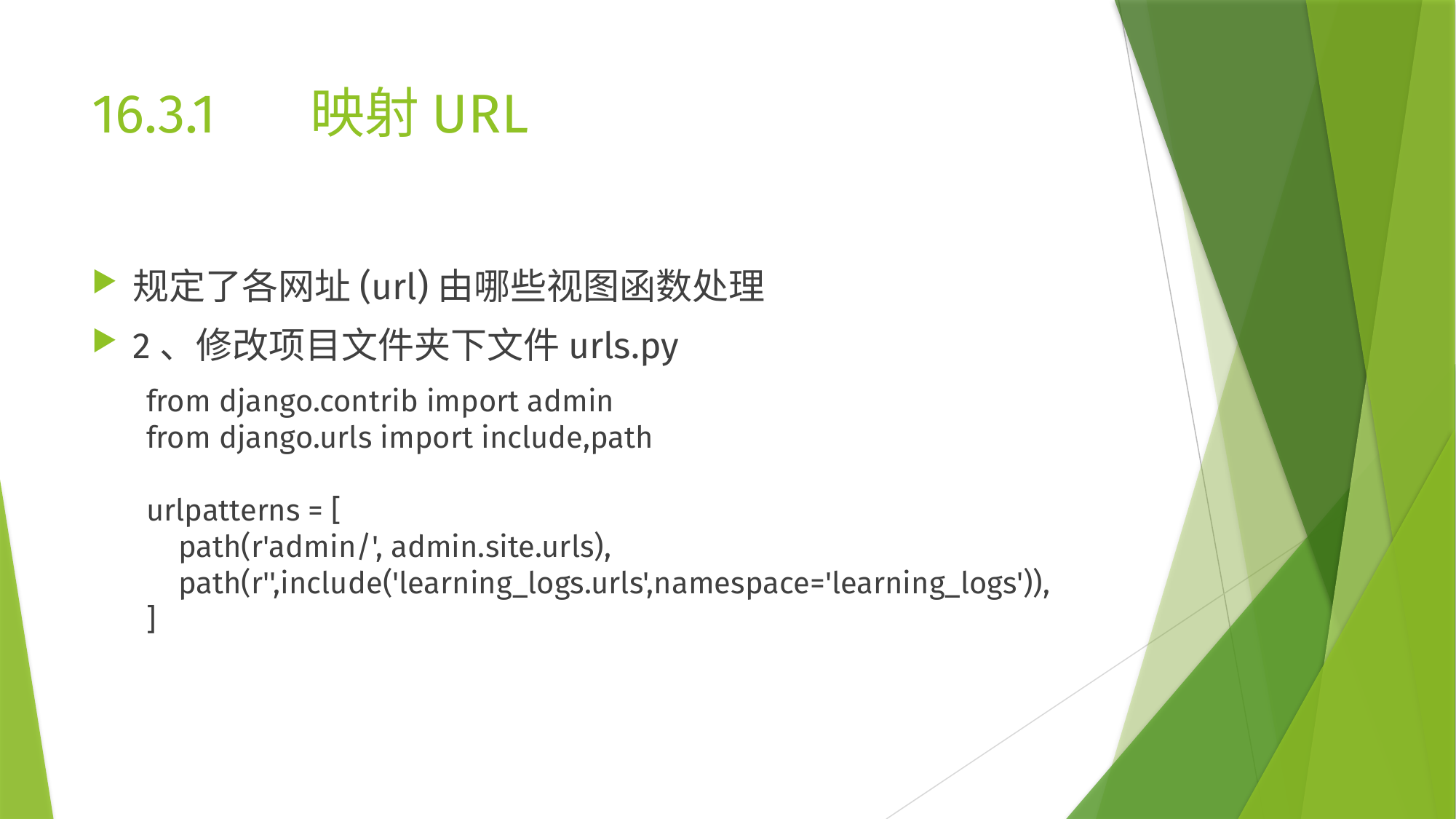

# 16.3.1	映射URL
规定了各网址(url)由哪些视图函数处理
2、修改项目文件夹下文件urls.py
from django.contrib import admin
from django.urls import include,path

urlpatterns = [
    path(r'admin/', admin.site.urls),
    path(r'',include('learning_logs.urls',namespace='learning_logs')),
]